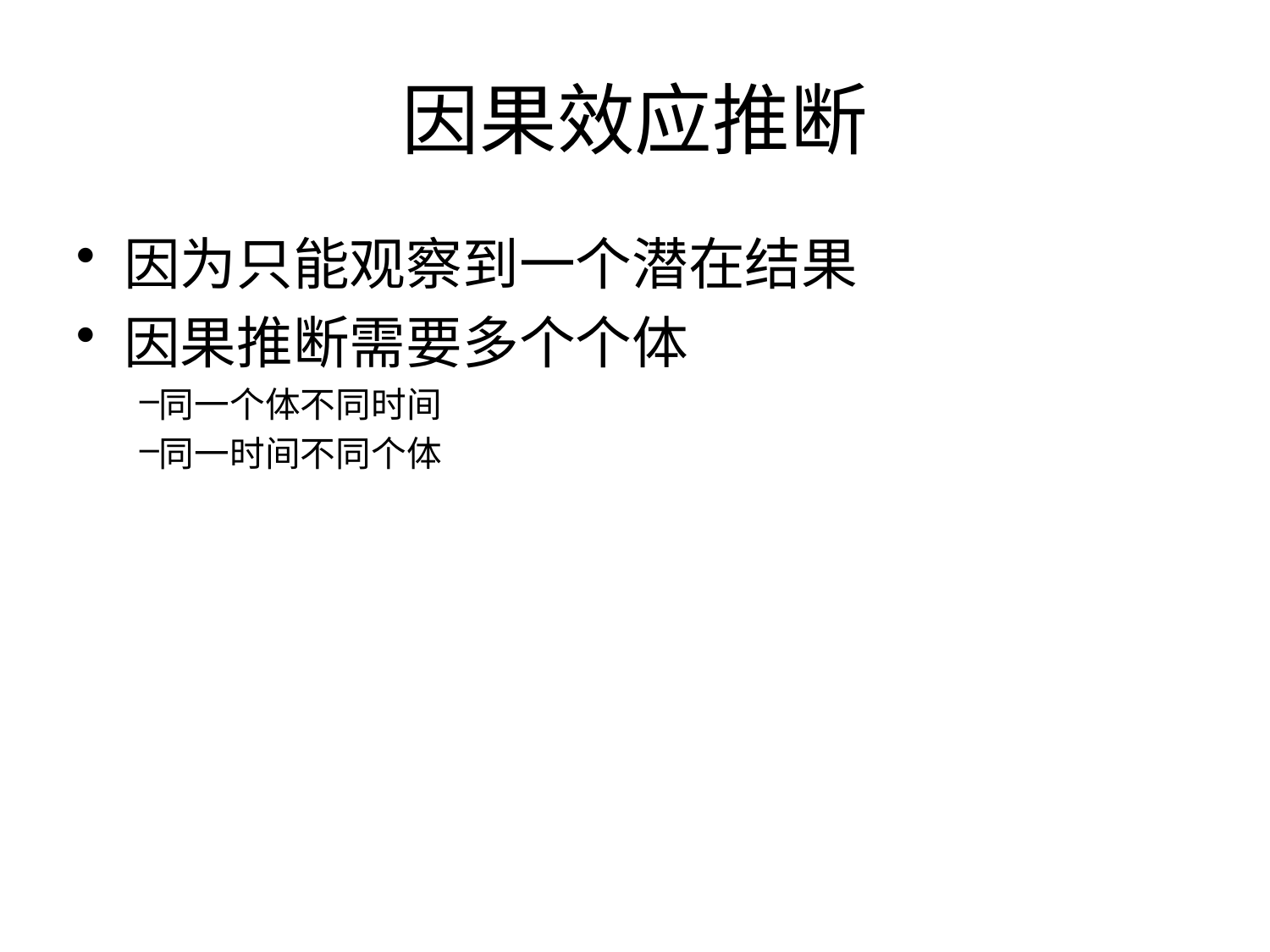

# 因果效应推断
因为只能观察到一个潜在结果
因果推断需要多个个体
同一个体不同时间
同一时间不同个体